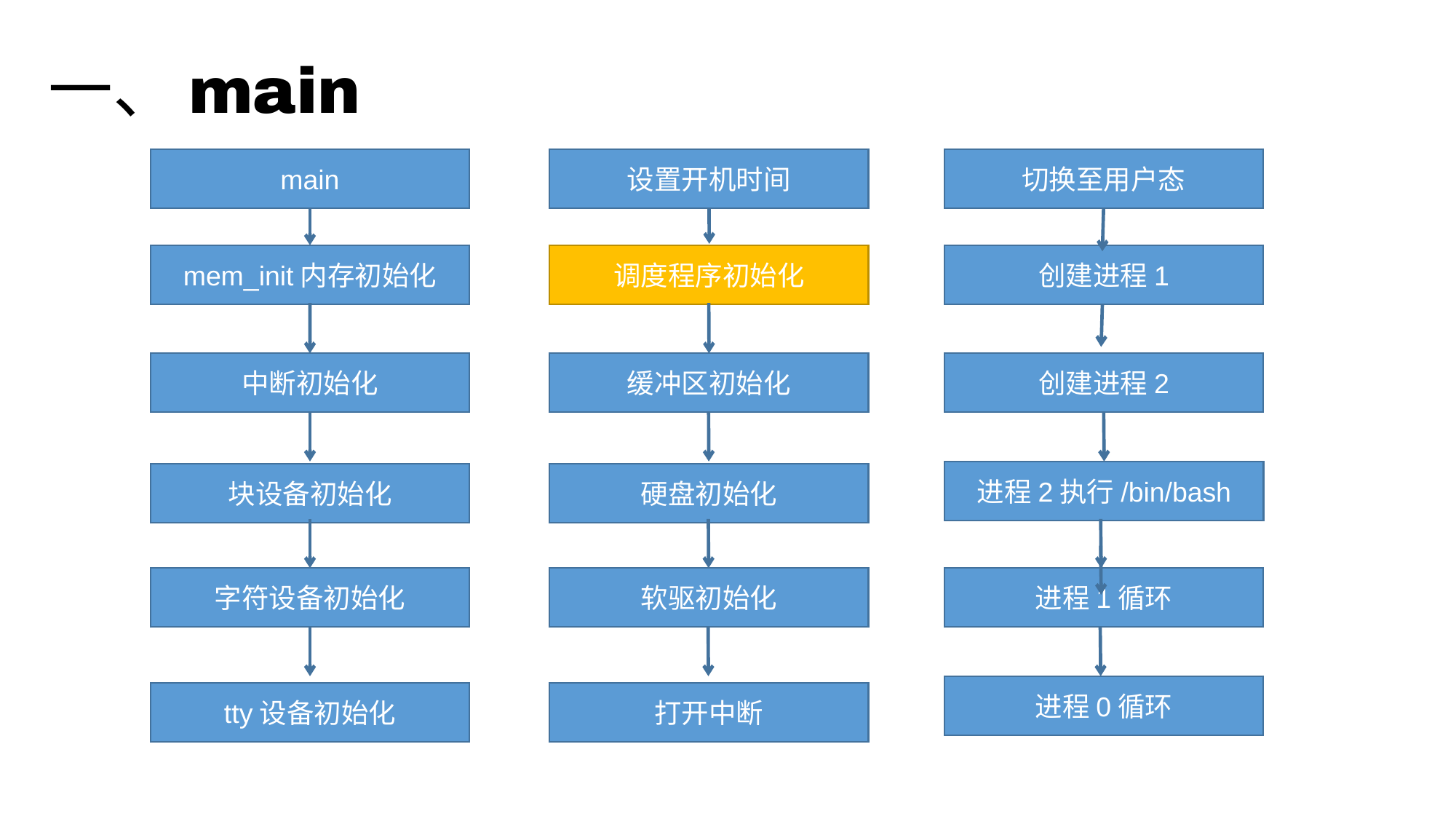

# 一、main
main
设置开机时间
切换至用户态
mem_init内存初始化
调度程序初始化
创建进程1
中断初始化
缓冲区初始化
创建进程2
进程2执行/bin/bash
块设备初始化
硬盘初始化
字符设备初始化
软驱初始化
进程1循环
进程0循环
tty设备初始化
打开中断